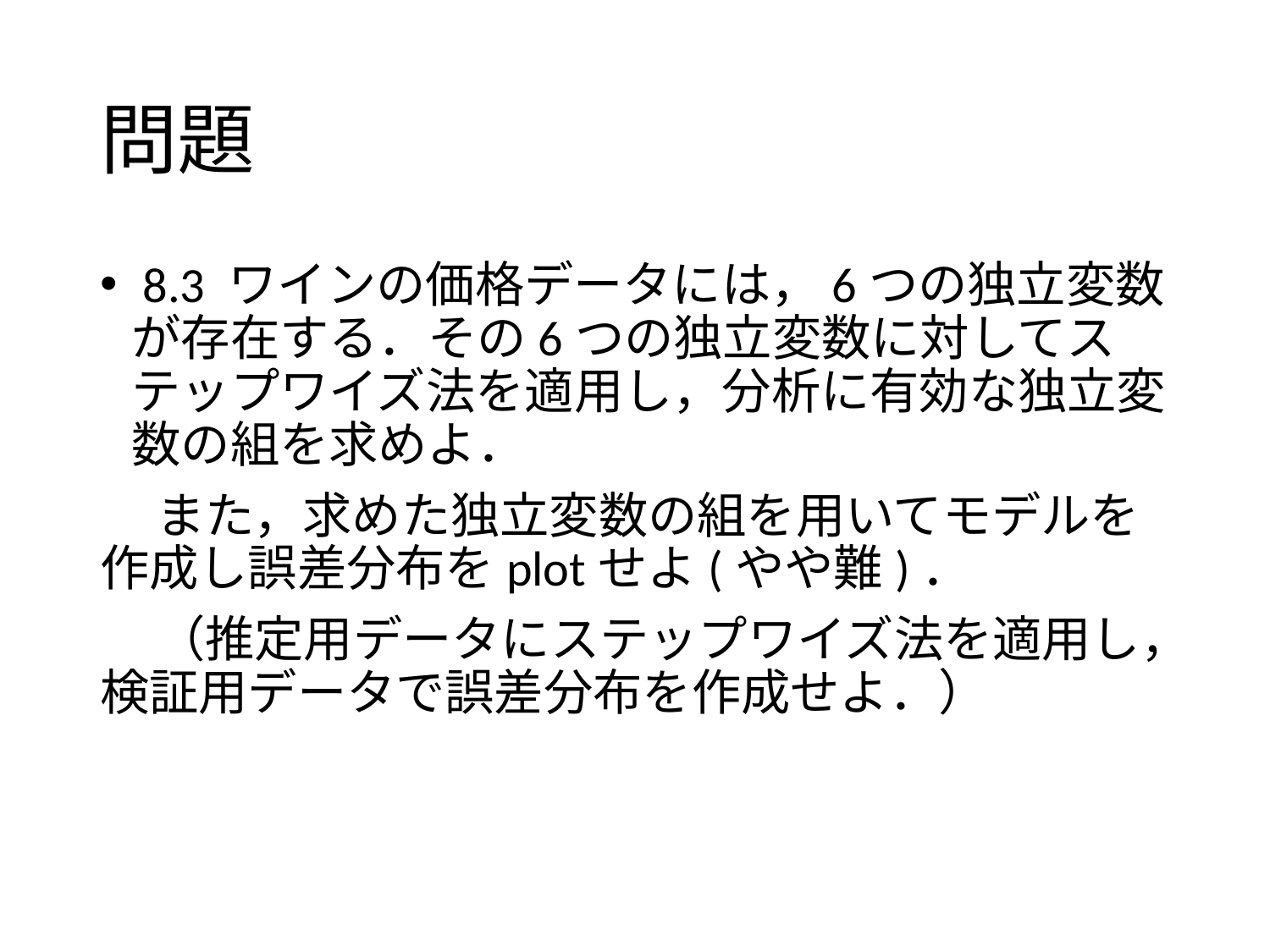

# 問題
 8.3 ワインの価格データには，6つの独立変数が存在する．その6つの独立変数に対してステップワイズ法を適用し，分析に有効な独立変数の組を求めよ．
    また，求めた独立変数の組を用いてモデルを作成し誤差分布をplotせよ(やや難)．
    （推定用データにステップワイズ法を適用し，検証用データで誤差分布を作成せよ．）